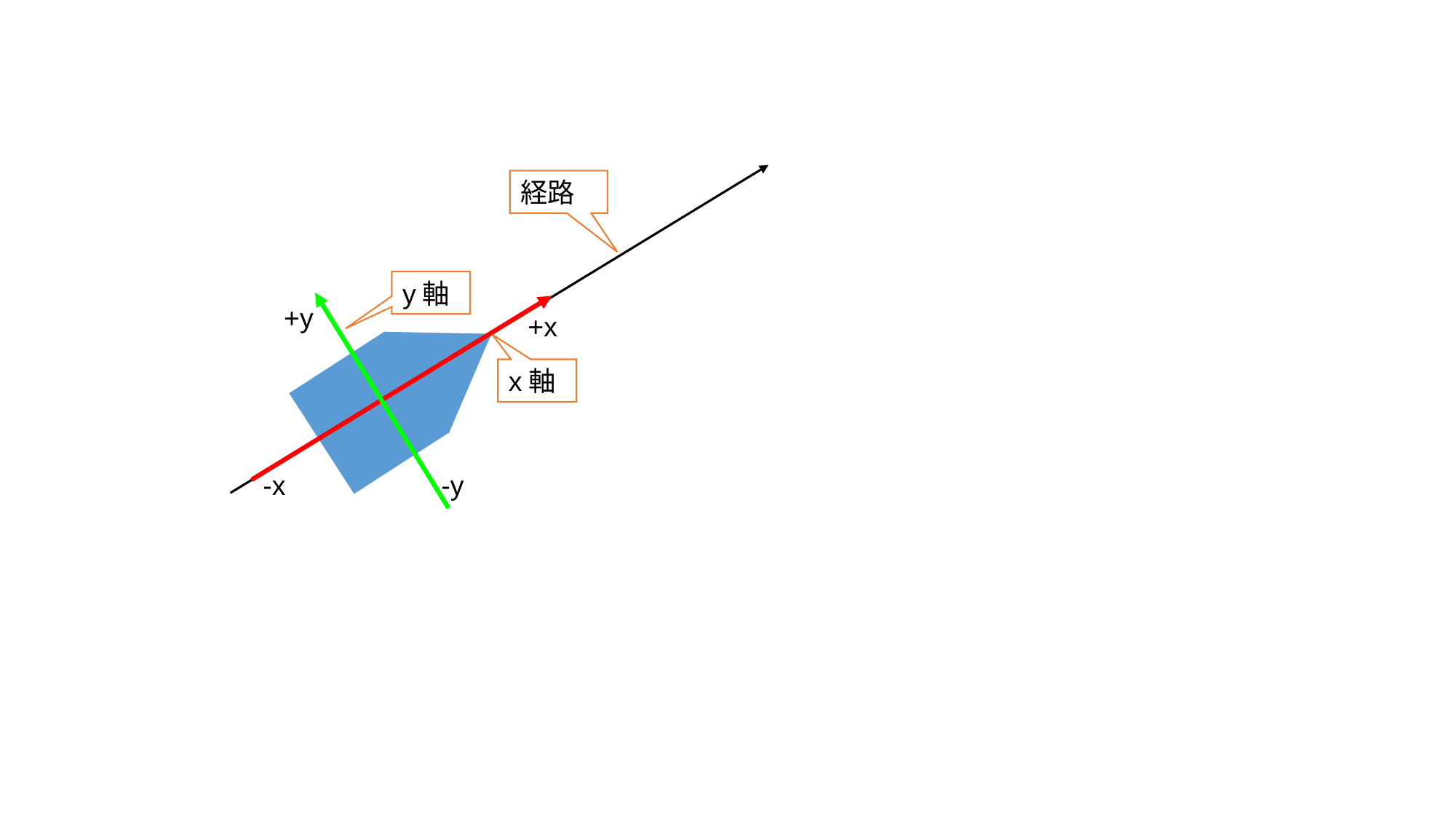

経路
y軸

+y
+x
x軸
-x
-y